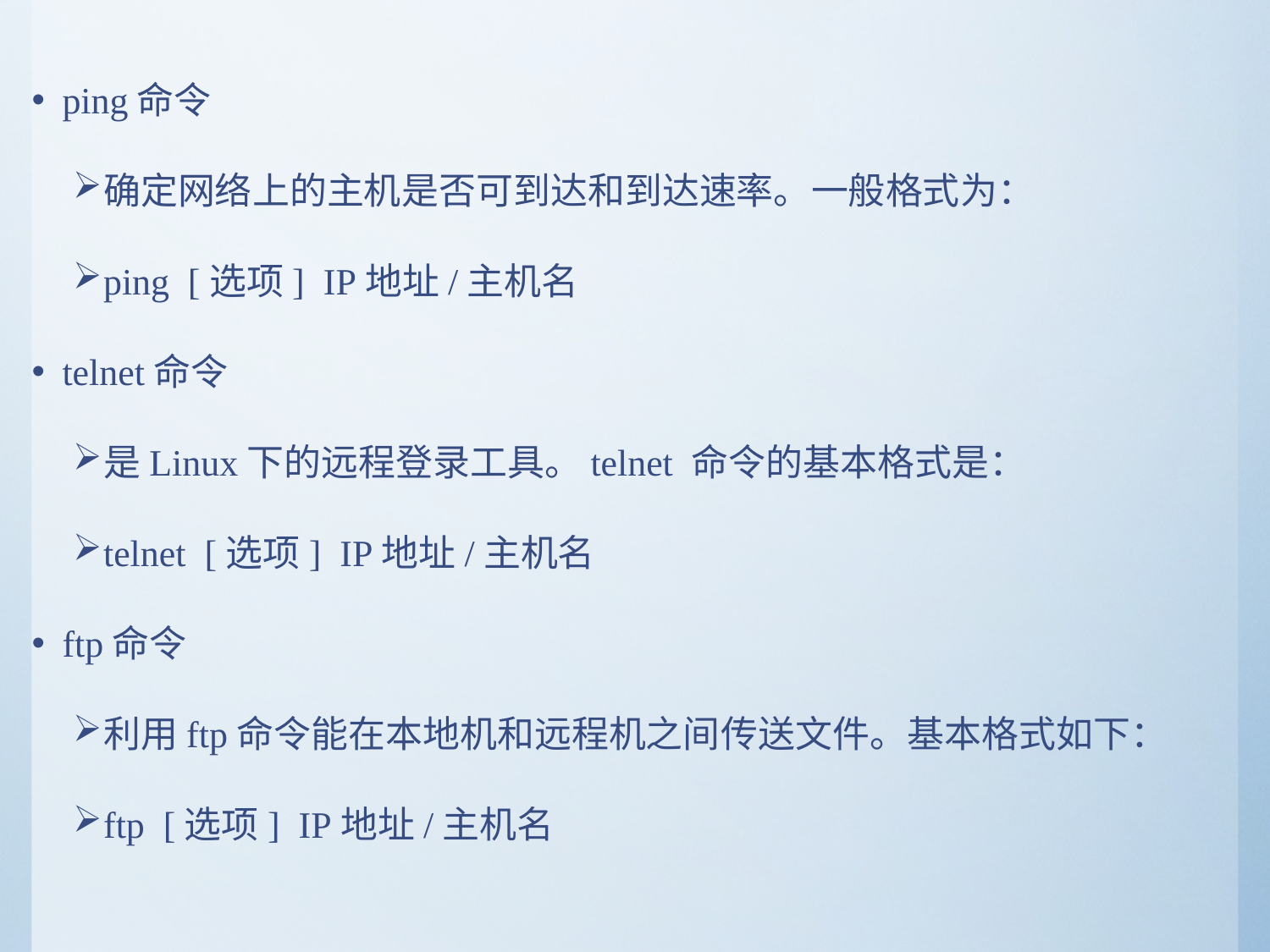

ping命令
确定网络上的主机是否可到达和到达速率。一般格式为：
ping  [选项]  IP地址/主机名
telnet命令
是Linux下的远程登录工具。telnet 命令的基本格式是：
telnet  [选项]  IP地址/主机名
ftp命令
利用ftp命令能在本地机和远程机之间传送文件。基本格式如下：
ftp  [选项]  IP地址/主机名